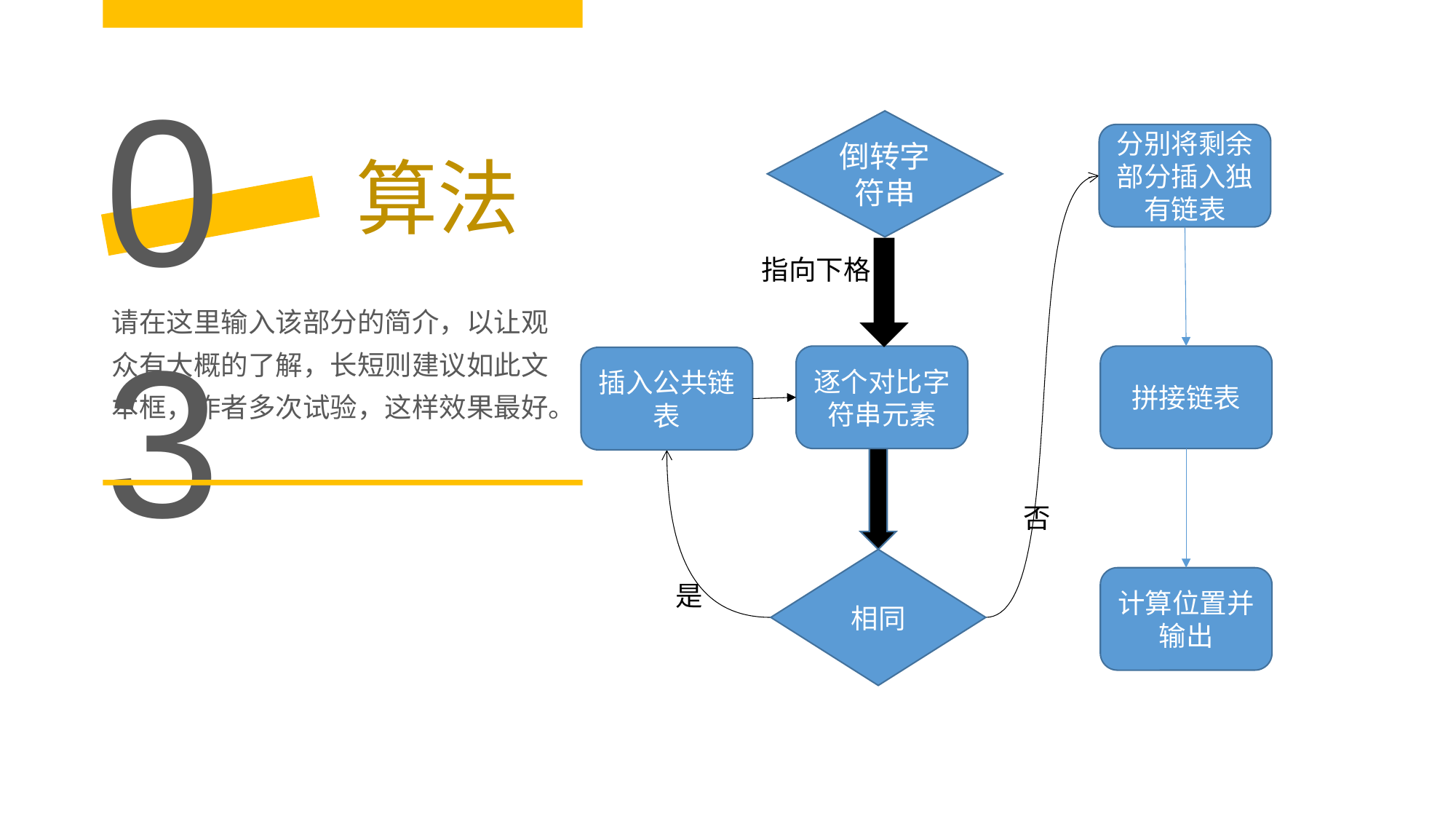

03
倒转字符串
分别将剩余部分插入独有链表
算法

指向下格
请在这里输入该部分的简介，以让观众有大概的了解，长短则建议如此文本框，作者多次试验，这样效果最好。
逐个对比字符串元素
拼接链表
插入公共链表

否
相同
计算位置并输出
是